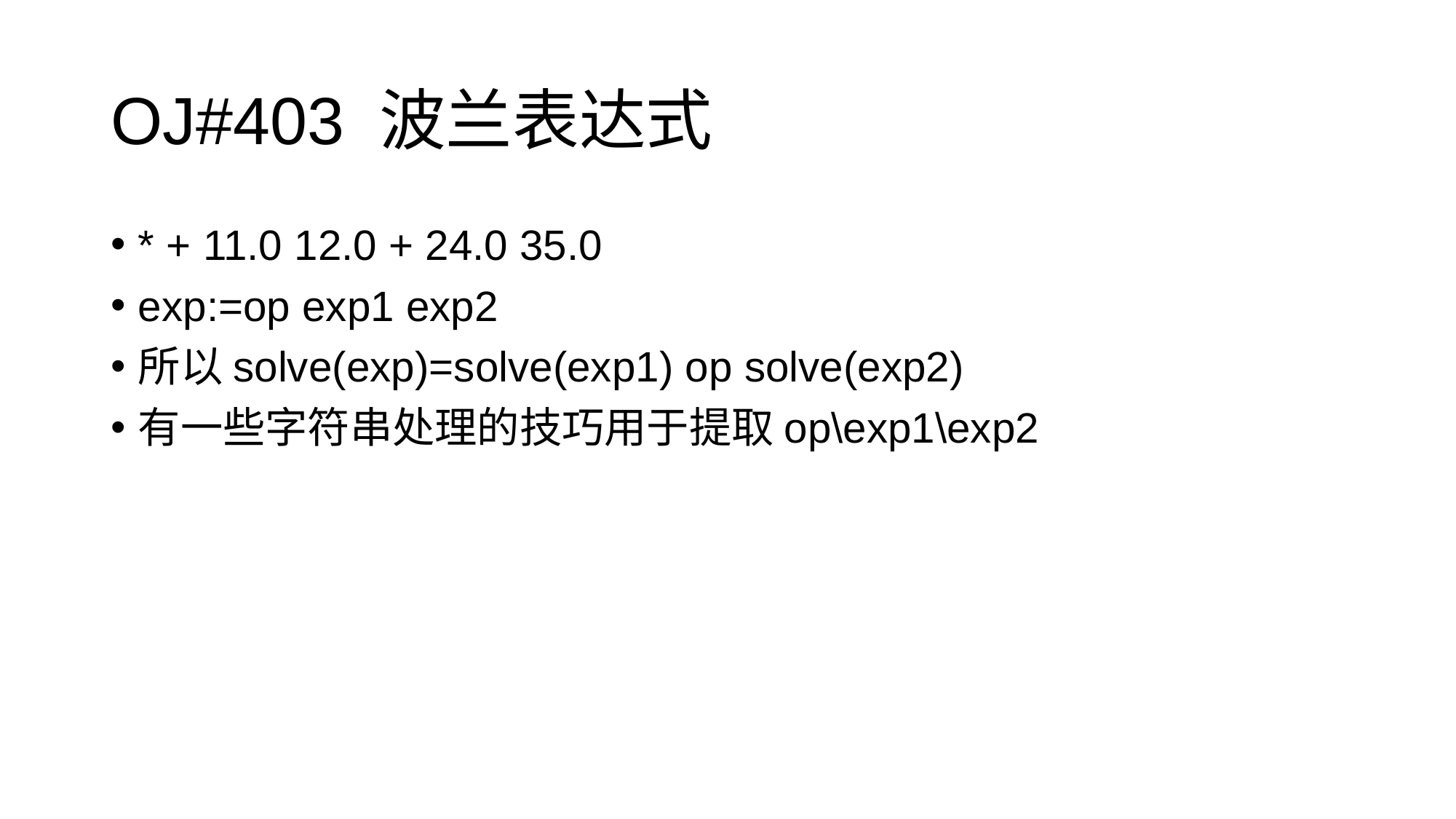

# OJ#403 波兰表达式
* + 11.0 12.0 + 24.0 35.0
exp:=op exp1 exp2
所以solve(exp)=solve(exp1) op solve(exp2)
有一些字符串处理的技巧用于提取op\exp1\exp2